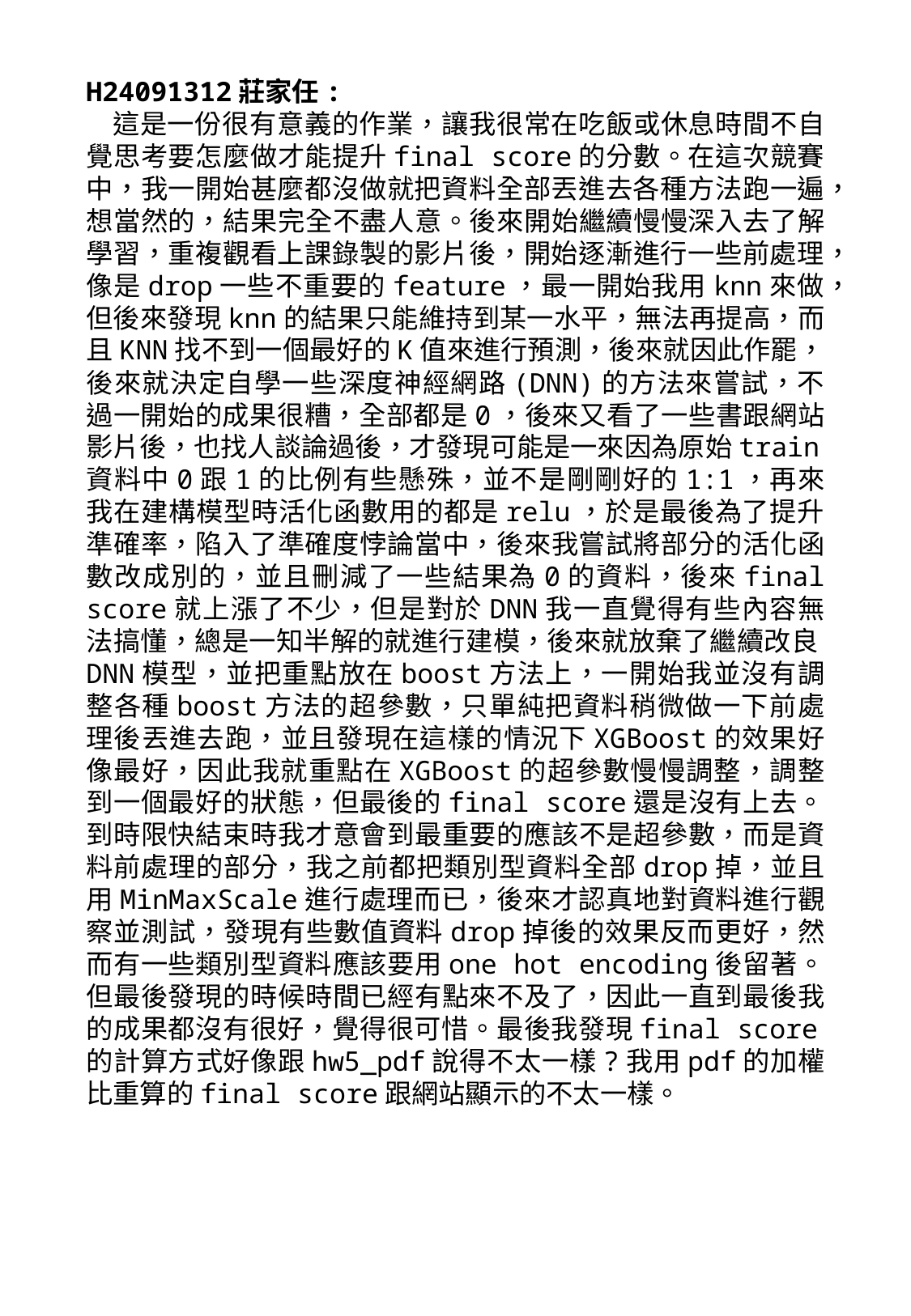

H24091312莊家任:
   這是一份很有意義的作業，讓我很常在吃飯或休息時間不自覺思考要怎麼做才能提升final score的分數。在這次競賽中，我一開始甚麼都沒做就把資料全部丟進去各種方法跑一遍，想當然的，結果完全不盡人意。後來開始繼續慢慢深入去了解學習，重複觀看上課錄製的影片後，開始逐漸進行一些前處理，像是drop一些不重要的feature，最一開始我用knn來做，但後來發現knn的結果只能維持到某一水平，無法再提高，而且KNN找不到一個最好的K值來進行預測，後來就因此作罷，後來就決定自學一些深度神經網路(DNN)的方法來嘗試，不過一開始的成果很糟，全部都是0，後來又看了一些書跟網站影片後，也找人談論過後，才發現可能是一來因為原始train資料中0跟1的比例有些懸殊，並不是剛剛好的1:1，再來我在建構模型時活化函數用的都是relu，於是最後為了提升準確率，陷入了準確度悖論當中，後來我嘗試將部分的活化函數改成別的，並且刪減了一些結果為0的資料，後來final score就上漲了不少，但是對於DNN我一直覺得有些內容無法搞懂，總是一知半解的就進行建模，後來就放棄了繼續改良DNN模型，並把重點放在boost方法上，一開始我並沒有調整各種boost方法的超參數，只單純把資料稍微做一下前處理後丟進去跑，並且發現在這樣的情況下XGBoost的效果好像最好，因此我就重點在XGBoost的超參數慢慢調整，調整到一個最好的狀態，但最後的final score還是沒有上去。到時限快結束時我才意會到最重要的應該不是超參數，而是資料前處理的部分，我之前都把類別型資料全部drop掉，並且用MinMaxScale進行處理而已，後來才認真地對資料進行觀察並測試，發現有些數值資料drop掉後的效果反而更好，然而有一些類別型資料應該要用one hot encoding後留著。但最後發現的時候時間已經有點來不及了，因此一直到最後我的成果都沒有很好，覺得很可惜。最後我發現final score的計算方式好像跟hw5_pdf說得不太一樣?我用pdf的加權比重算的final score跟網站顯示的不太一樣。